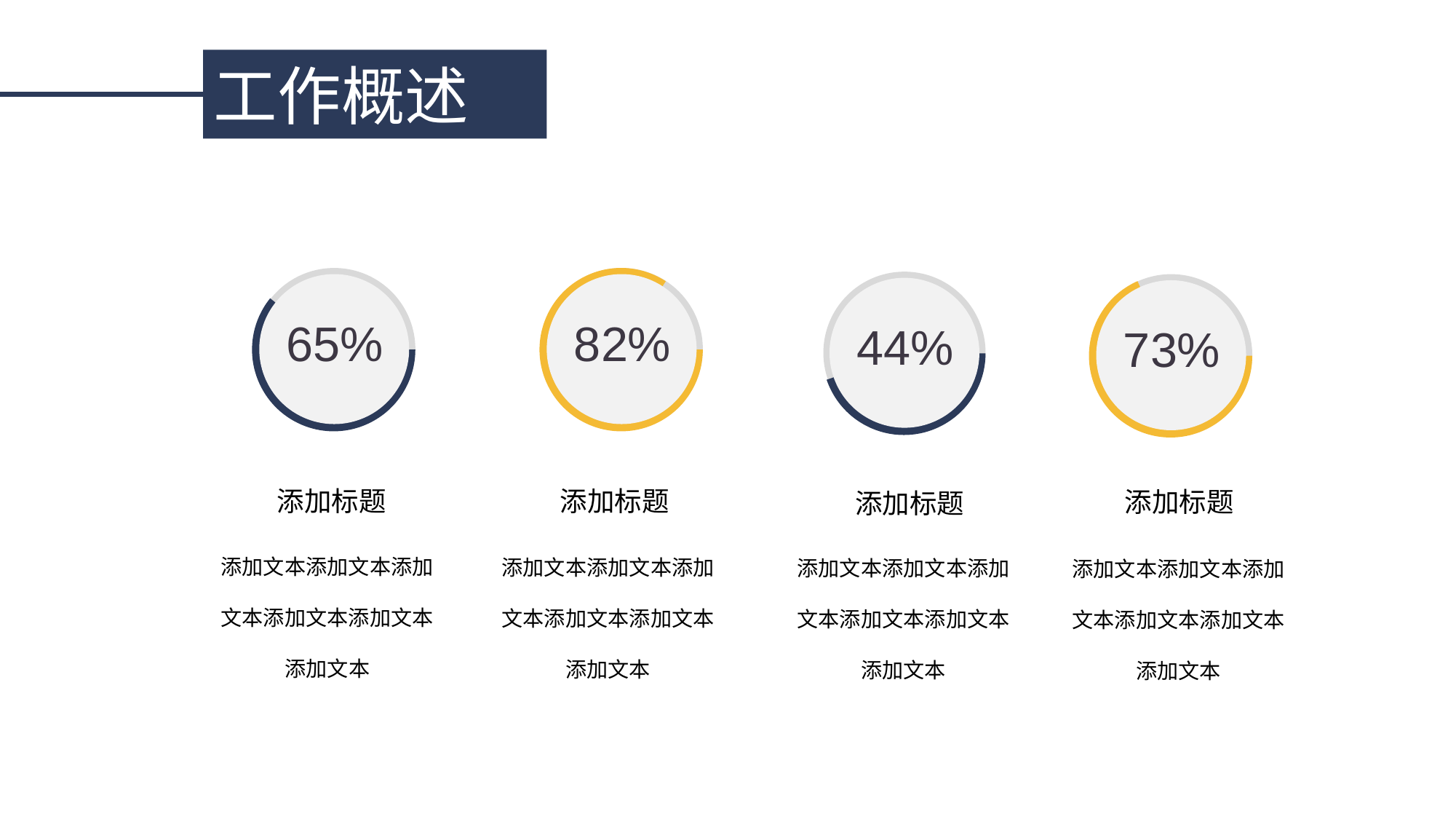

工作概述

65%

82%

44%

73%
添加标题
添加标题
添加标题
添加标题
添加文本添加文本添加文本添加文本添加文本添加文本

添加文本添加文本添加文本添加文本添加文本添加文本

添加文本添加文本添加文本添加文本添加文本添加文本

添加文本添加文本添加文本添加文本添加文本添加文本